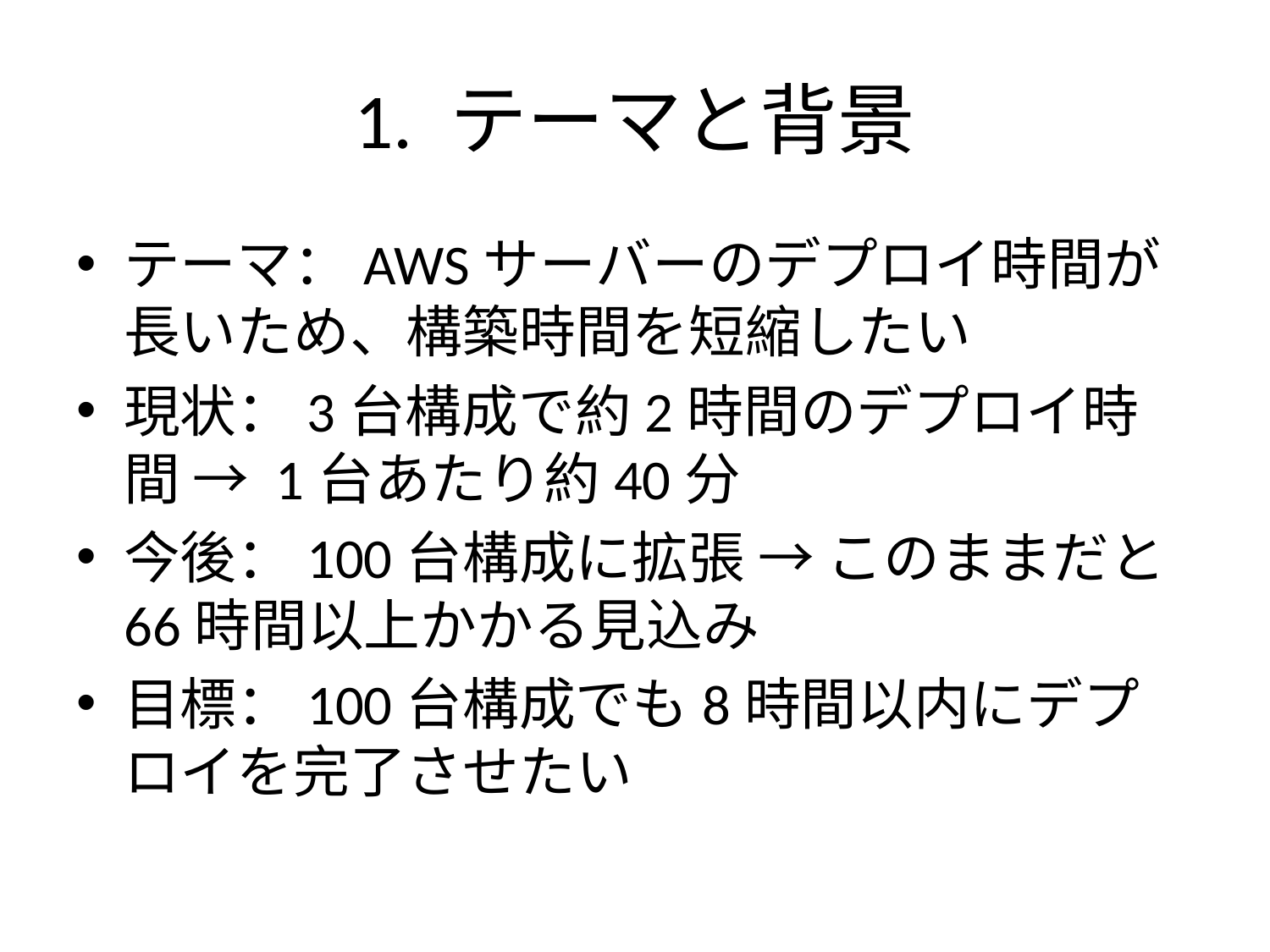

# 1. テーマと背景
テーマ：AWSサーバーのデプロイ時間が長いため、構築時間を短縮したい
現状：3台構成で約2時間のデプロイ時間 → 1台あたり約40分
今後：100台構成に拡張 → このままだと66時間以上かかる見込み
目標：100台構成でも8時間以内にデプロイを完了させたい